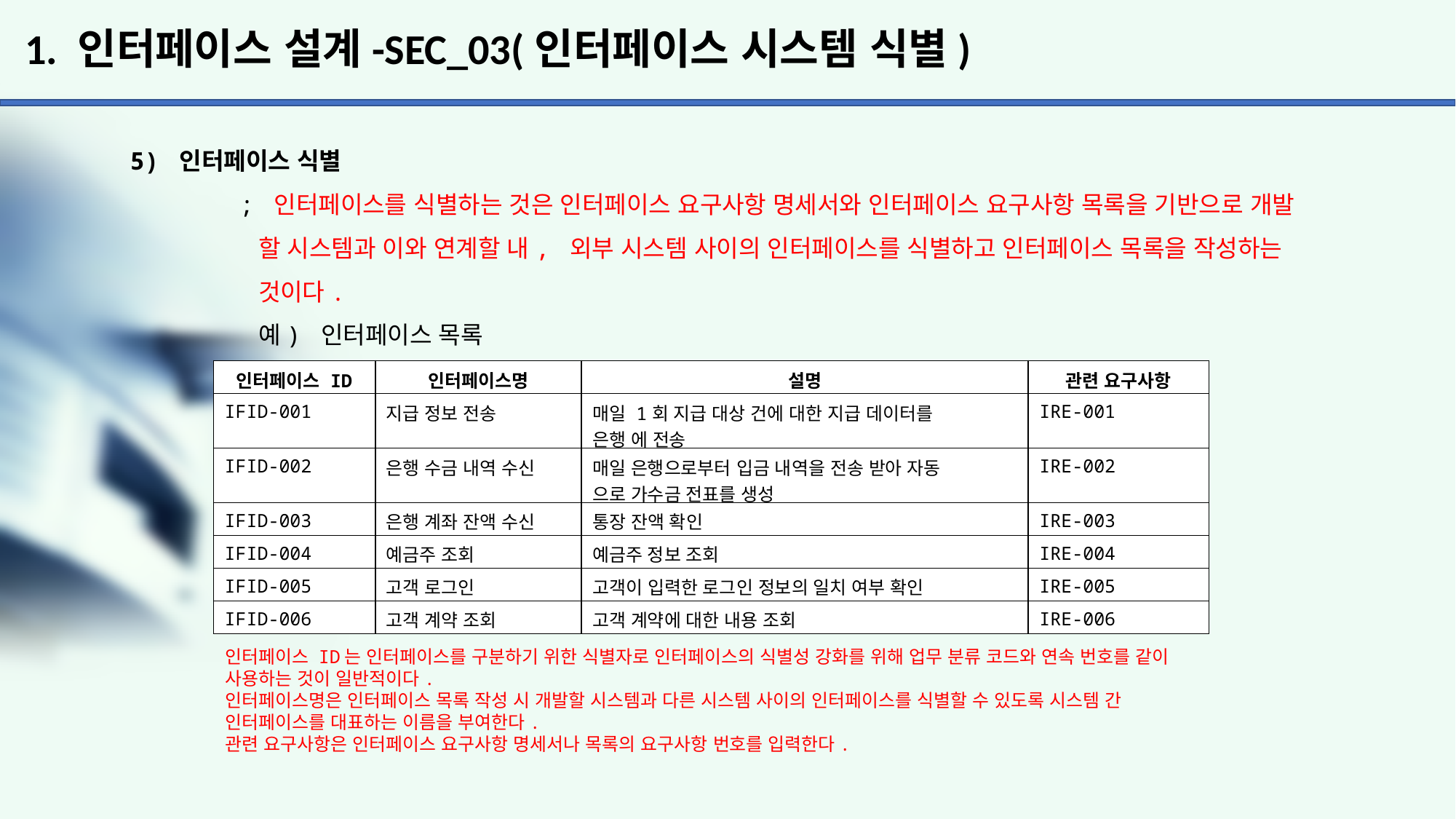

# 1. 인터페이스 설계-SEC_03(인터페이스 시스템 식별)
5) 인터페이스 식별
	; 인터페이스를 식별하는 것은 인터페이스 요구사항 명세서와 인터페이스 요구사항 목록을 기반으로 개발
	  할 시스템과 이와 연계할 내, 외부 시스템 사이의 인터페이스를 식별하고 인터페이스 목록을 작성하는
	  것이다.
	  예) 인터페이스 목록

| 인터페이스 ID | 인터페이스명 | 설명 | 관련 요구사항 |
| --- | --- | --- | --- |
| IFID-001 | 지급 정보 전송 | 매일 1회 지급 대상 건에 대한 지급 데이터를 은행 에 전송 | IRE-001 |
| IFID-002 | 은행 수금 내역 수신 | 매일 은행으로부터 입금 내역을 전송 받아 자동 으로 가수금 전표를 생성 | IRE-002 |
| IFID-003 | 은행 계좌 잔액 수신 | 통장 잔액 확인 | IRE-003 |
| IFID-004 | 예금주 조회 | 예금주 정보 조회 | IRE-004 |
| IFID-005 | 고객 로그인 | 고객이 입력한 로그인 정보의 일치 여부 확인 | IRE-005 |
| IFID-006 | 고객 계약 조회 | 고객 계약에 대한 내용 조회 | IRE-006 |
인터페이스 ID는 인터페이스를 구분하기 위한 식별자로 인터페이스의 식별성 강화를 위해 업무 분류 코드와 연속 번호를 같이
사용하는 것이 일반적이다.
인터페이스명은 인터페이스 목록 작성 시 개발할 시스템과 다른 시스템 사이의 인터페이스를 식별할 수 있도록 시스템 간
인터페이스를 대표하는 이름을 부여한다.
관련 요구사항은 인터페이스 요구사항 명세서나 목록의 요구사항 번호를 입력한다.